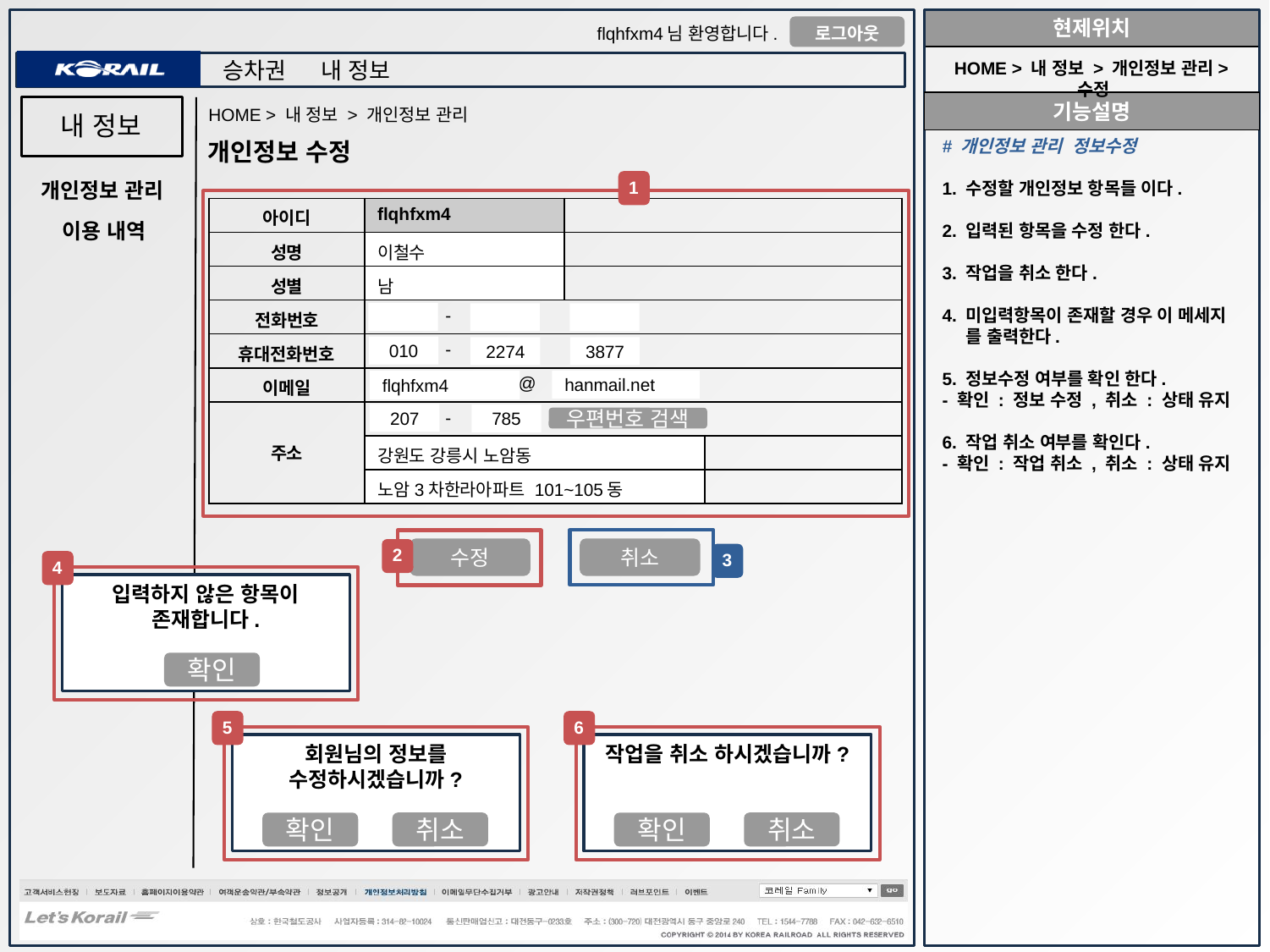

HOME > 내 정보 > 개인정보 관리>수정
HOME > 내 정보 > 개인정보 관리
내 정보
# 개인정보 관리  정보수정

1. 수정할 개인정보 항목들 이다.

2. 입력된 항목을 수정 한다.

3. 작업을 취소 한다.

4. 미입력항목이 존재할 경우 이 메세지
    를 출력한다.

5. 정보수정 여부를 확인 한다.
- 확인 : 정보 수정 , 취소 : 상태 유지

6. 작업 취소 여부를 확인다.
- 확인 : 작업 취소 , 취소 : 상태 유지
개인정보 수정
1
개인정보 관리

| 아이디 | flqhfxm4 |  |  |
| --- | --- | --- | --- |
| 성명 | 이철수 |  |  |
| 성별 | 남 |  |  |
| 전화번호 | - - |  |  |
| 휴대전화번호 | - - |  |  |
| 이메일 | @ |  |  |
| 주소 | - |  |  |
|  | 강원도 강릉시 노암동 |  |  |
|  | 노암3차한라아파트 101~105동 |  |  |
이용 내역

010
2274
3877
flqhfxm4
hanmail.net
207
785
우편번호 검색

2
수정
취소

3

4

입력하지 않은 항목이 존재합니다.
확인
5
6

회원님의 정보를 수정하시겠습니까?
작업을 취소 하시겠습니까?
취소
취소
확인
확인